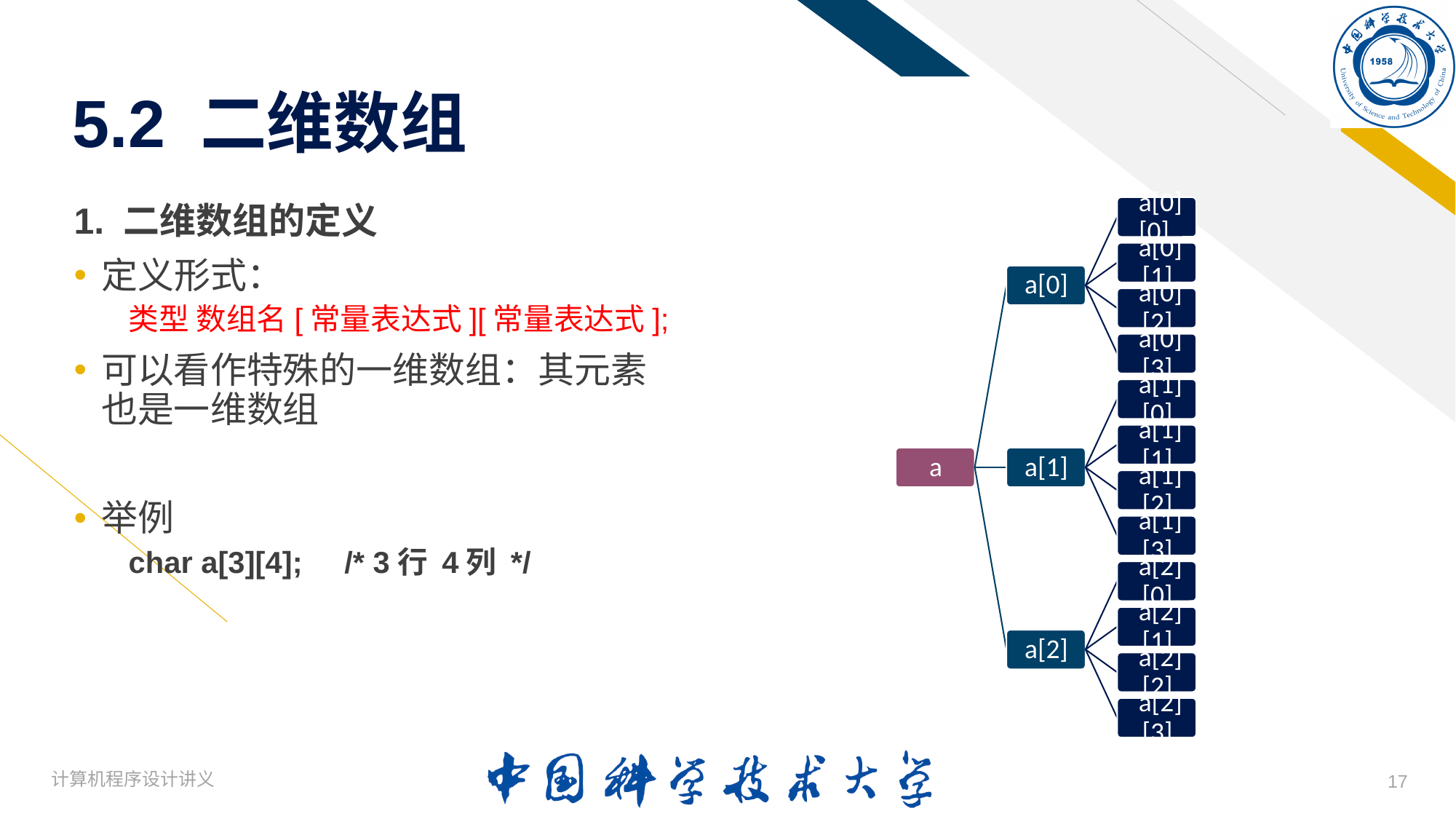

# 5.2 二维数组
a

a[0]

 a[0][0]

 a[0][1]

 a[0][2]

 a[0][3]

a[1]

 a[1][0]

 a[1][1]

 a[1][2]

 a[1][3]

a[2]

 a[2][0]

 a[2][1]

 a[2][2]

 a[2][3]
1. 二维数组的定义
定义形式：
类型 数组名[常量表达式][常量表达式];
可以看作特殊的一维数组：其元素也是一维数组

举例
char a[3][4];     /* 3行 4列 */

计算机程序设计讲义
17